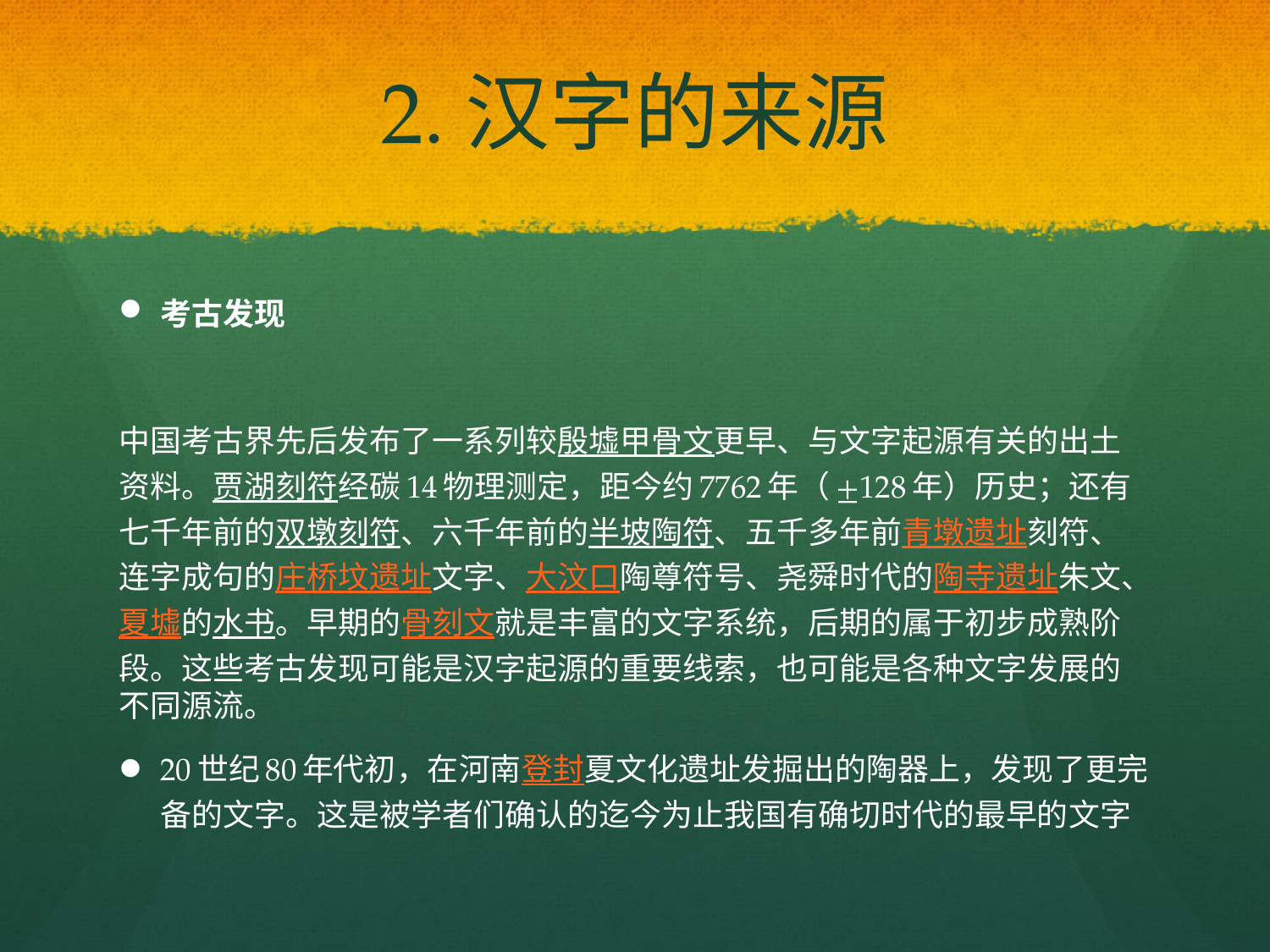

# 2.汉字的来源
考古发现

中国考古界先后发布了一系列较殷墟甲骨文更早、与文字起源有关的出土资料。贾湖刻符经碳14物理测定，距今约7762年（±128年）历史；还有七千年前的双墩刻符、六千年前的半坡陶符、五千多年前青墩遗址刻符、连字成句的庄桥坟遗址文字、大汶口陶尊符号、尧舜时代的陶寺遗址朱文、夏墟的水书。早期的骨刻文就是丰富的文字系统，后期的属于初步成熟阶段。这些考古发现可能是汉字起源的重要线索，也可能是各种文字发展的不同源流。
20世纪80年代初，在河南登封夏文化遗址发掘出的陶器上，发现了更完备的文字。这是被学者们确认的迄今为止我国有确切时代的最早的文字